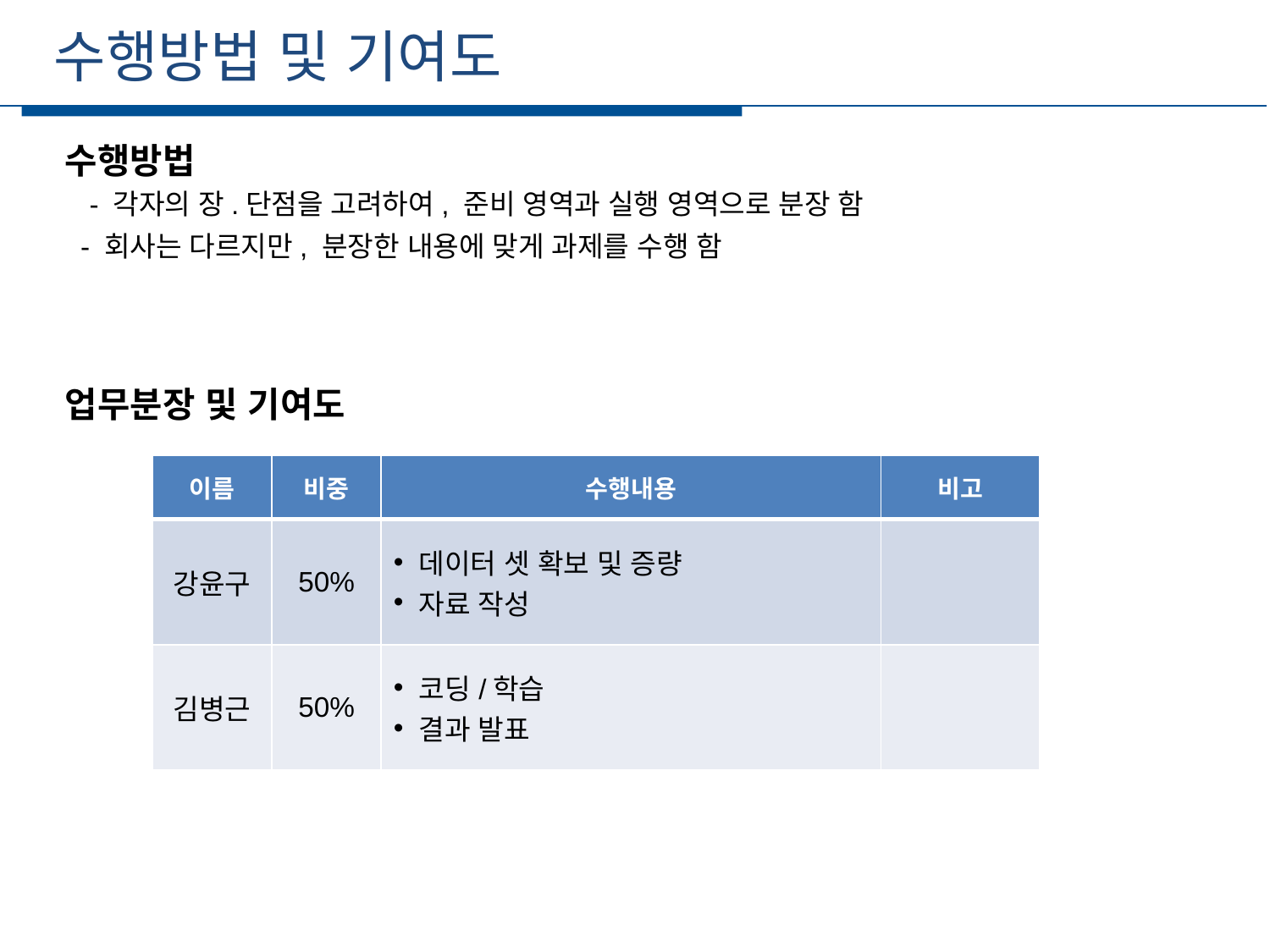

수행방법 및 기여도
세부일정

수행방법
  - 각자의 장.단점을 고려하여, 준비 영역과 실행 영역으로 분장 함
  - 회사는 다르지만, 분장한 내용에 맞게 과제를 수행 함

업무분장 및 기여도

| 이름 | 비중 | 수행내용 | 비고 |
| --- | --- | --- | --- |
| 강윤구 | 50% | 데이터 셋 확보 및 증량 자료 작성 |  |
| 김병근 | 50% | 코딩/학습 결과 발표 |  |